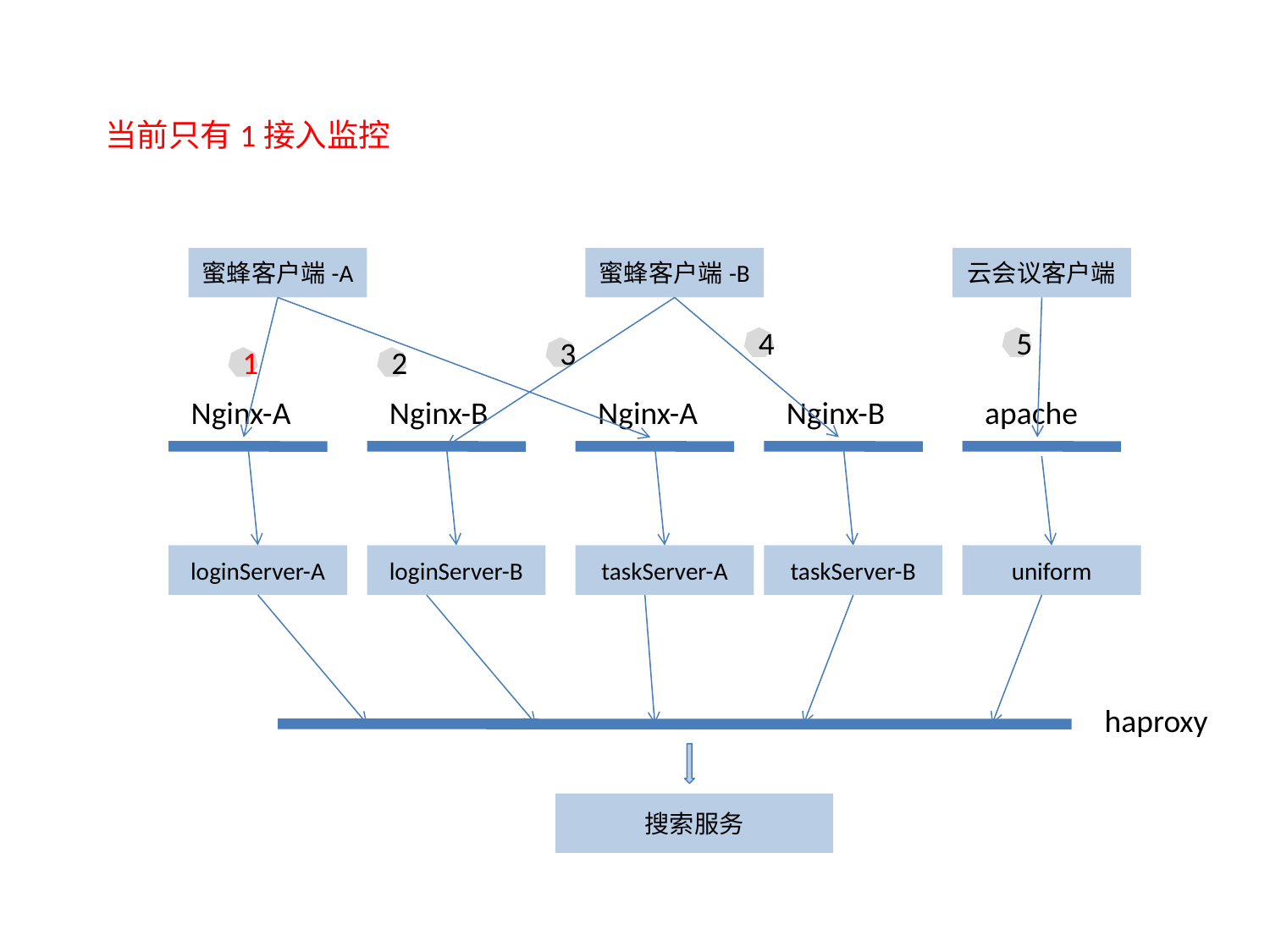

当前只有1接入监控
蜜蜂客户端-A
蜜蜂客户端-B
云会议客户端
4
5
3
1
2
Nginx-A
Nginx-B
Nginx-A
Nginx-B
apache
loginServer-A
loginServer-B
taskServer-A
taskServer-B
uniform
haproxy

搜索服务